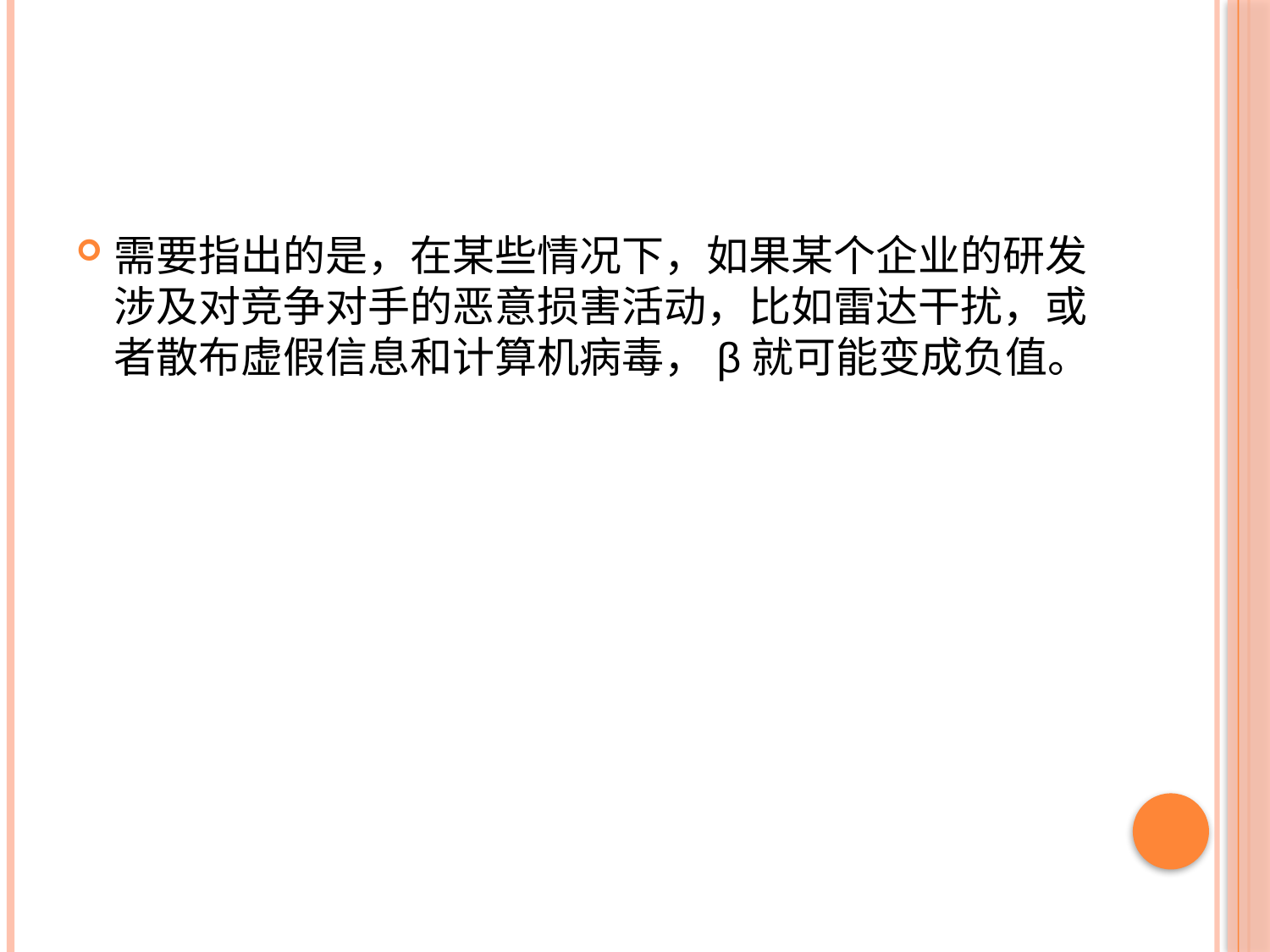

#
需要指出的是，在某些情况下，如果某个企业的研发涉及对竞争对手的恶意损害活动，比如雷达干扰，或者散布虚假信息和计算机病毒，β就可能变成负值。